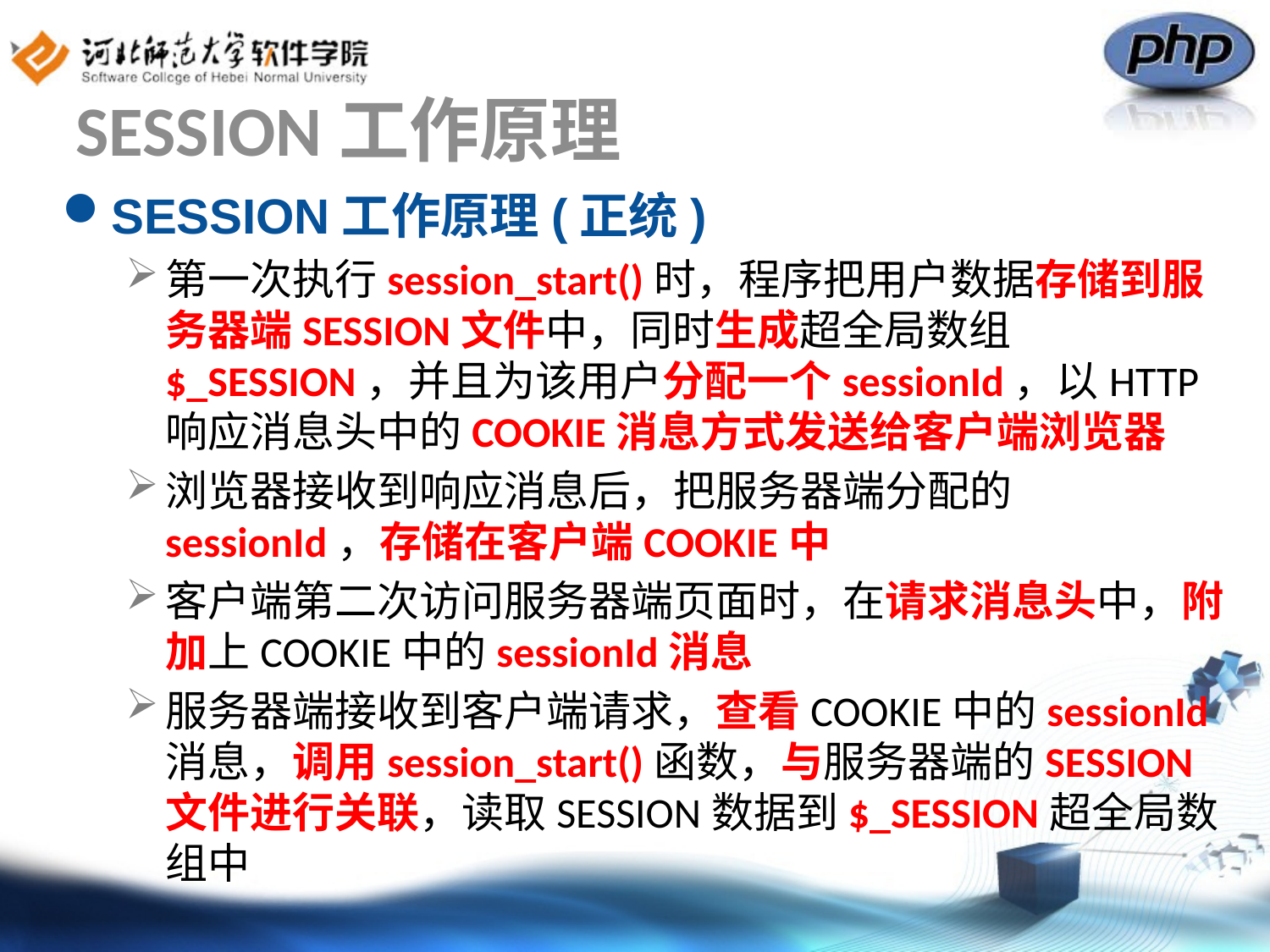

# SESSION工作原理
SESSION工作原理(正统)
第一次执行session_start()时，程序把用户数据存储到服务器端SESSION文件中，同时生成超全局数组$_SESSION，并且为该用户分配一个sessionId，以HTTP响应消息头中的COOKIE消息方式发送给客户端浏览器
浏览器接收到响应消息后，把服务器端分配的sessionId，存储在客户端COOKIE中
客户端第二次访问服务器端页面时，在请求消息头中，附加上COOKIE中的sessionId消息
服务器端接收到客户端请求，查看COOKIE中的sessionId消息，调用session_start()函数，与服务器端的SESSION文件进行关联，读取SESSION数据到$_SESSION超全局数组中